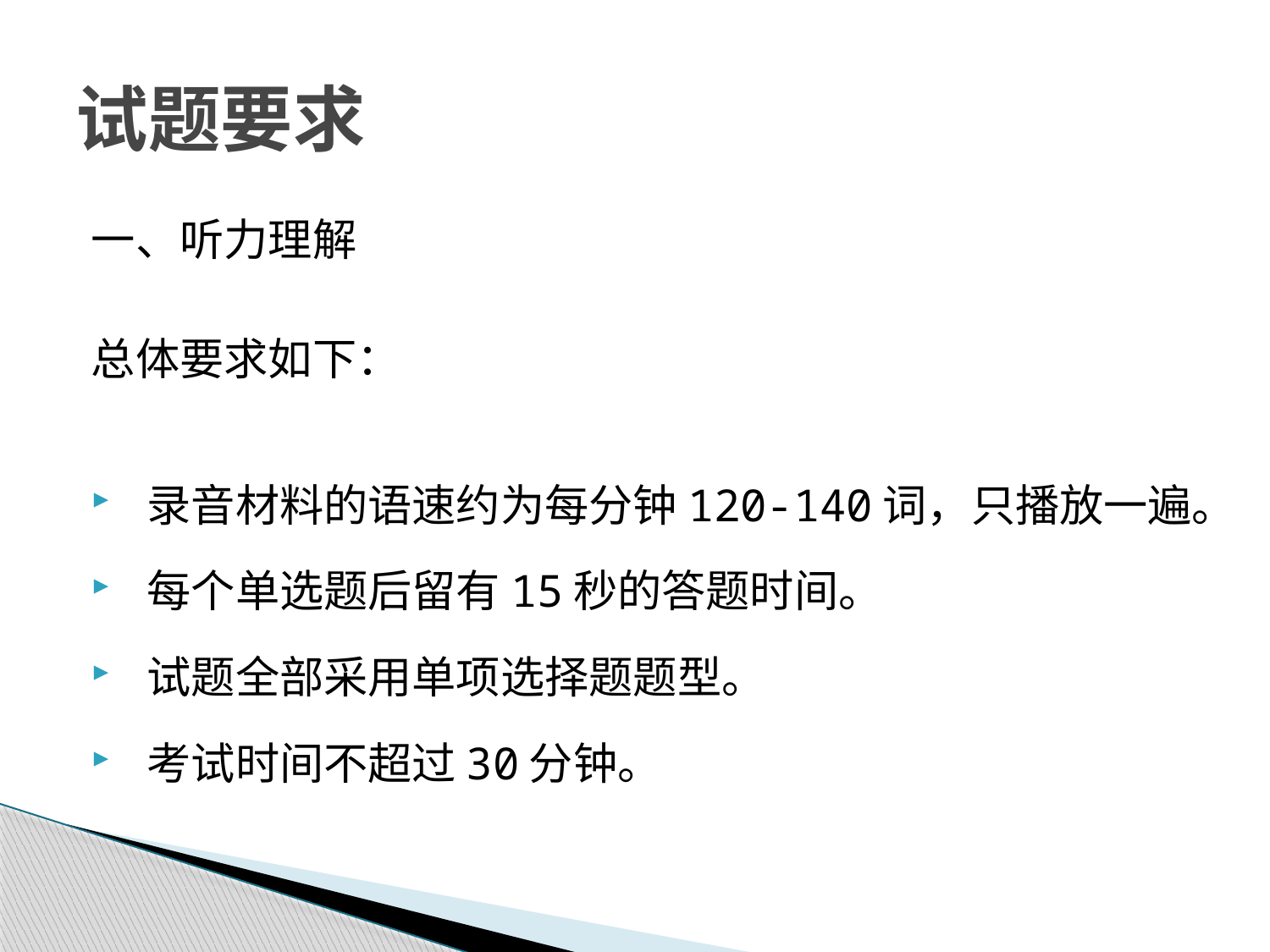

# 试题要求
一、听力理解

总体要求如下：

 录音材料的语速约为每分钟120-140词，只播放一遍。
 每个单选题后留有15秒的答题时间。
 试题全部采用单项选择题题型。
 考试时间不超过30分钟。